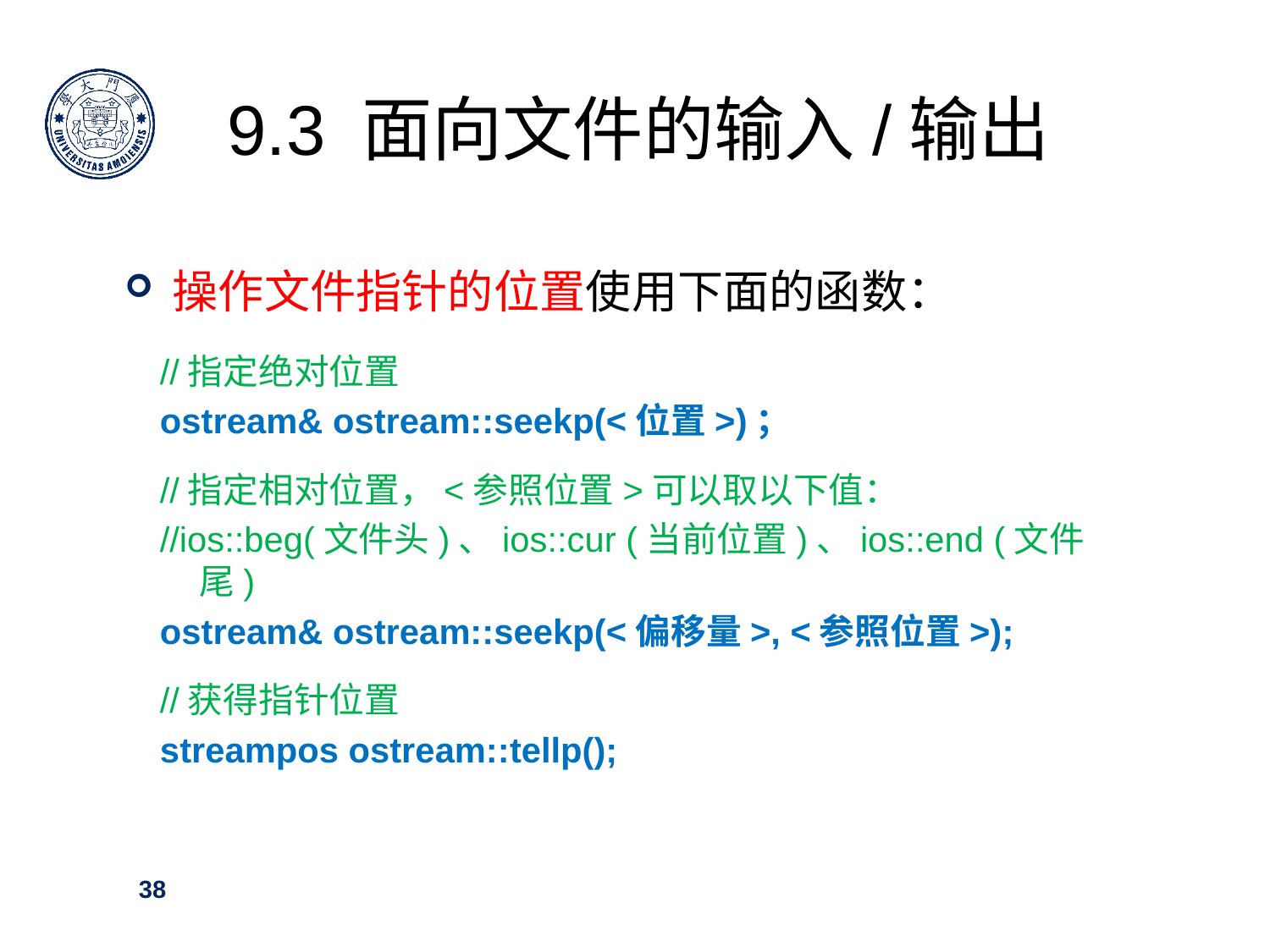

9.3 面向文件的输入/输出
操作文件指针的位置使用下面的函数：

//指定绝对位置
ostream& ostream::seekp(<位置>)；

//指定相对位置，<参照位置>可以取以下值：
//ios::beg(文件头)、ios::cur (当前位置)、ios::end (文件尾)
ostream& ostream::seekp(<偏移量>, <参照位置>);

//获得指针位置
streampos ostream::tellp();
38